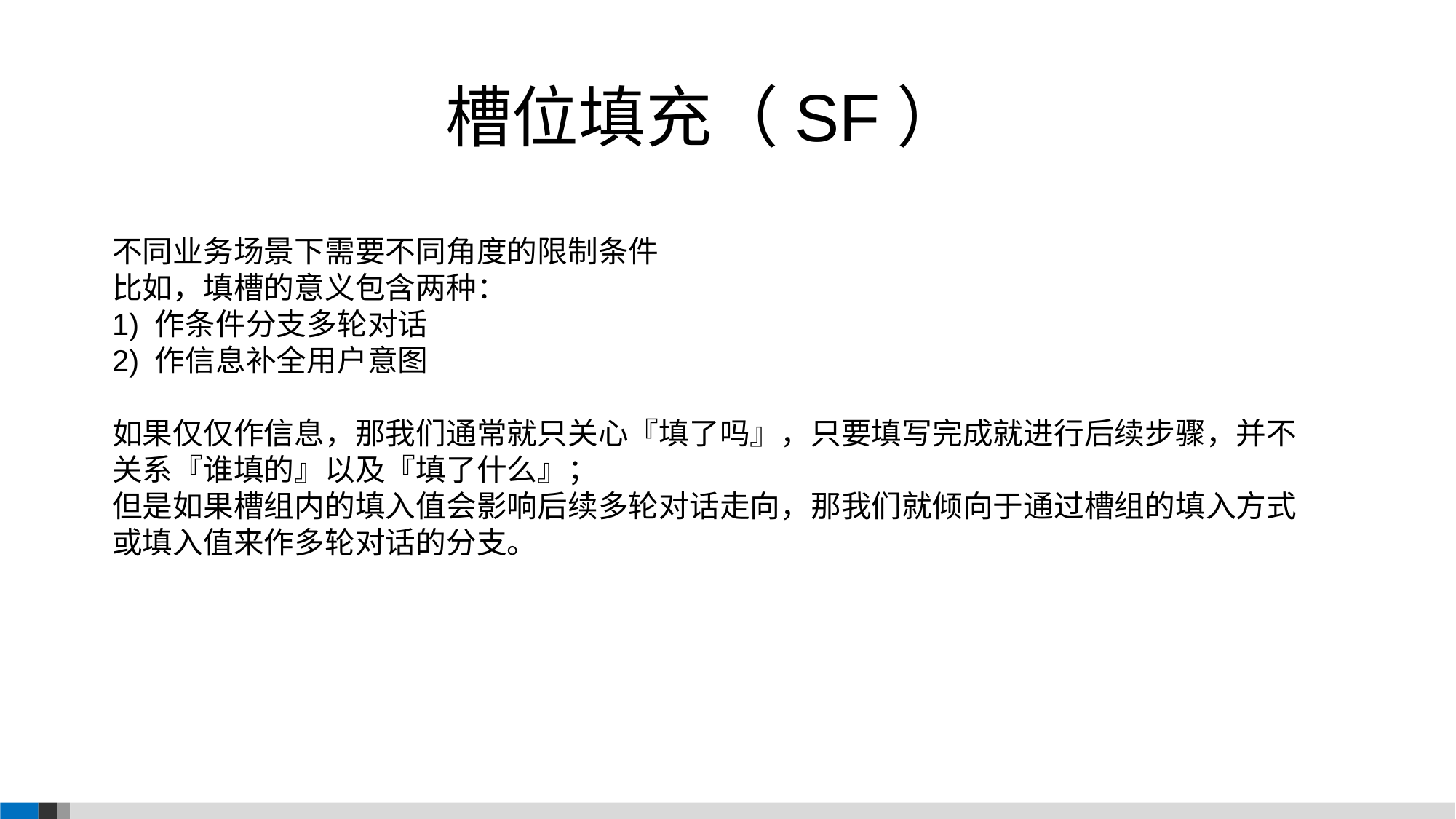

槽位填充（SF）
不同业务场景下需要不同角度的限制条件
比如，填槽的意义包含两种：
1) 作条件分支多轮对话
2) 作信息补全用户意图

如果仅仅作信息，那我们通常就只关心『填了吗』，只要填写完成就进行后续步骤，并不关系『谁填的』以及『填了什么』；
但是如果槽组内的填入值会影响后续多轮对话走向，那我们就倾向于通过槽组的填入方式或填入值来作多轮对话的分支。